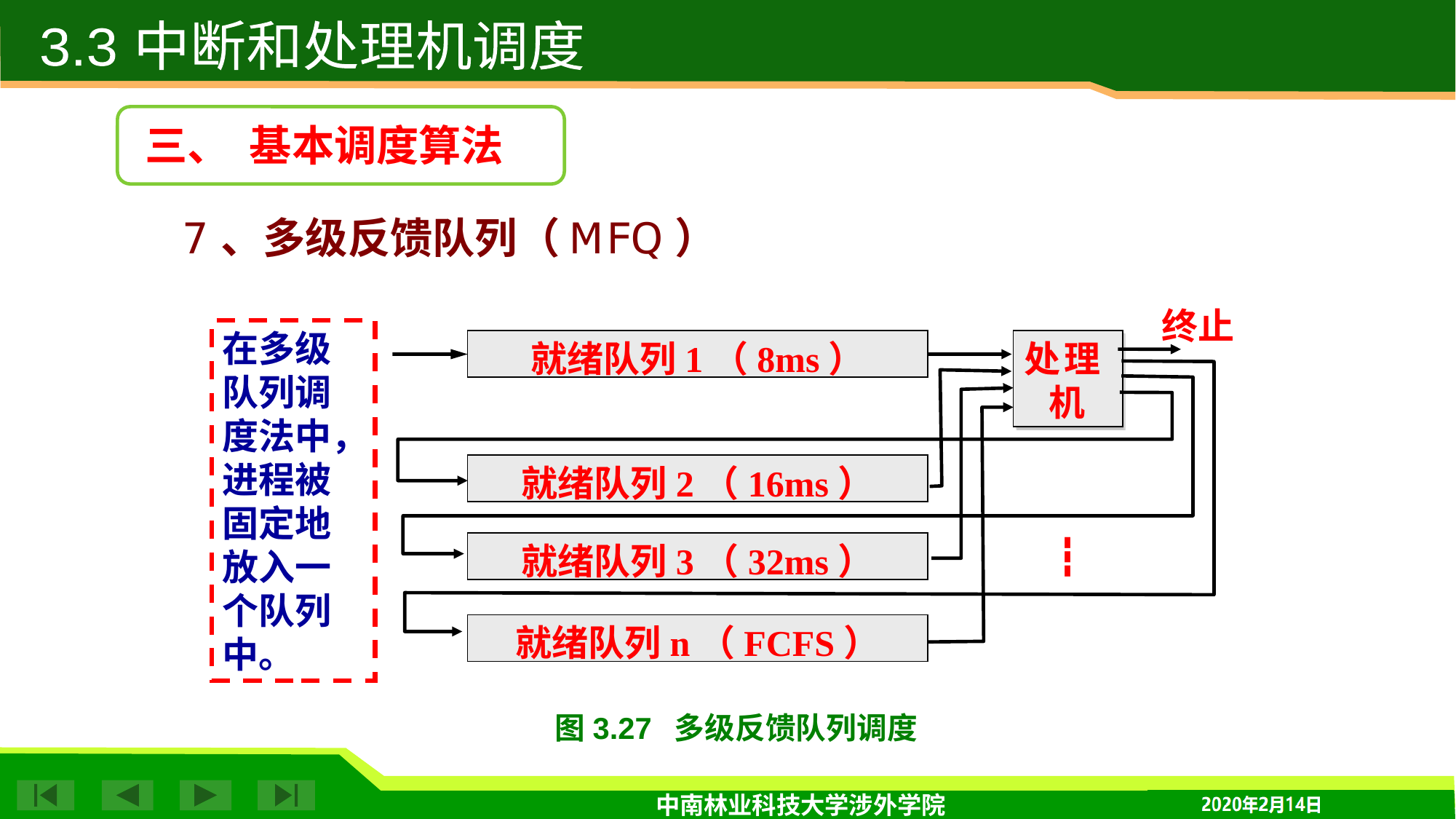

3.3 中断和处理机调度

三、  基本调度算法
 7、多级反馈队列（MFQ）
终止
在多级队列调度法中，进程被固定地放入一个队列中。
就绪队列1（8ms）
处理     机

就绪队列2（16ms）
就绪队列3（32ms）
┇
就绪队列n（FCFS）
图3.27  多级反馈队列调度